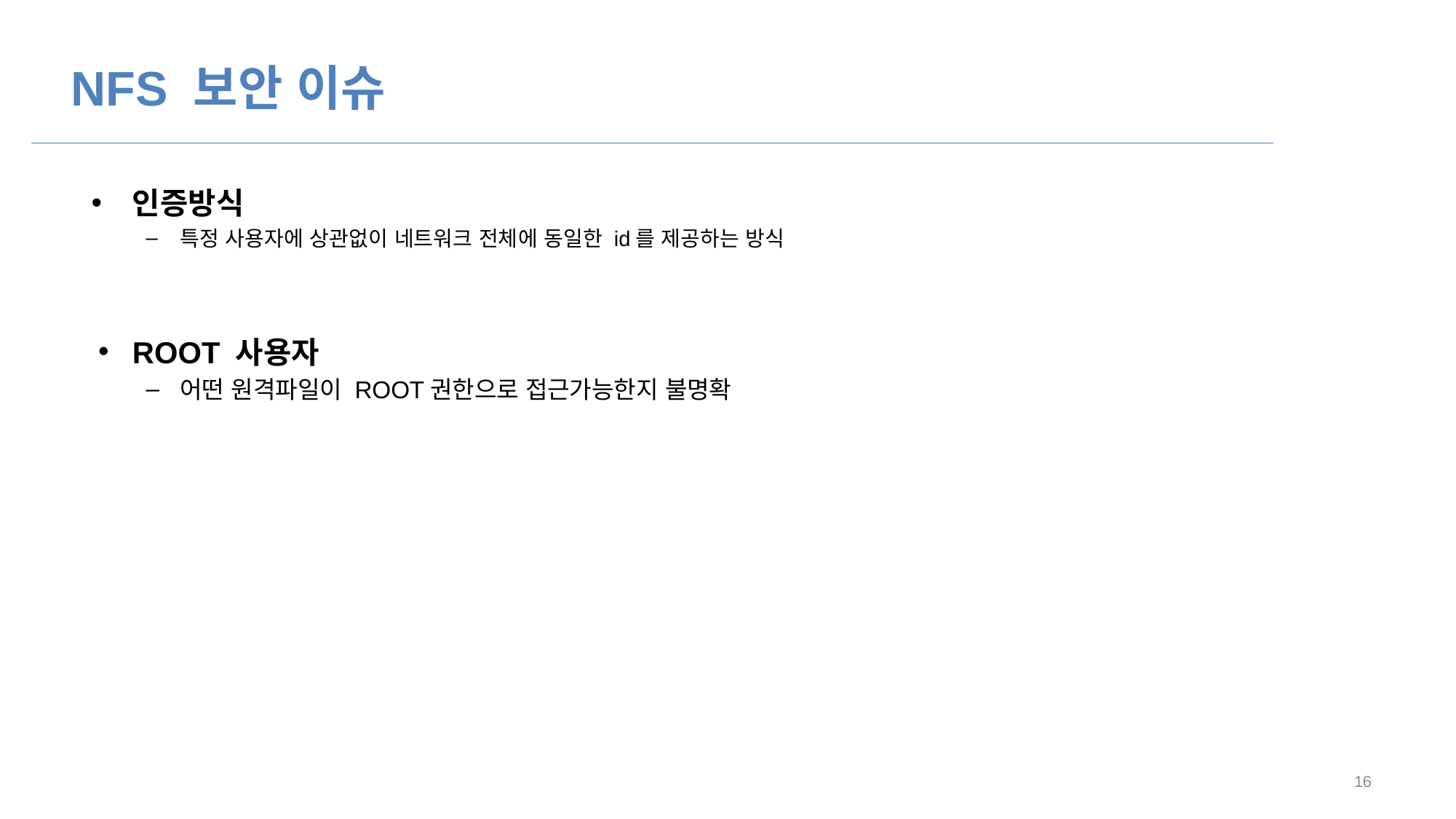

NFS 보안 이슈
인증방식
특정 사용자에 상관없이 네트워크 전체에 동일한 id를 제공하는 방식

ROOT 사용자
어떤 원격파일이 ROOT권한으로 접근가능한지 불명확

16